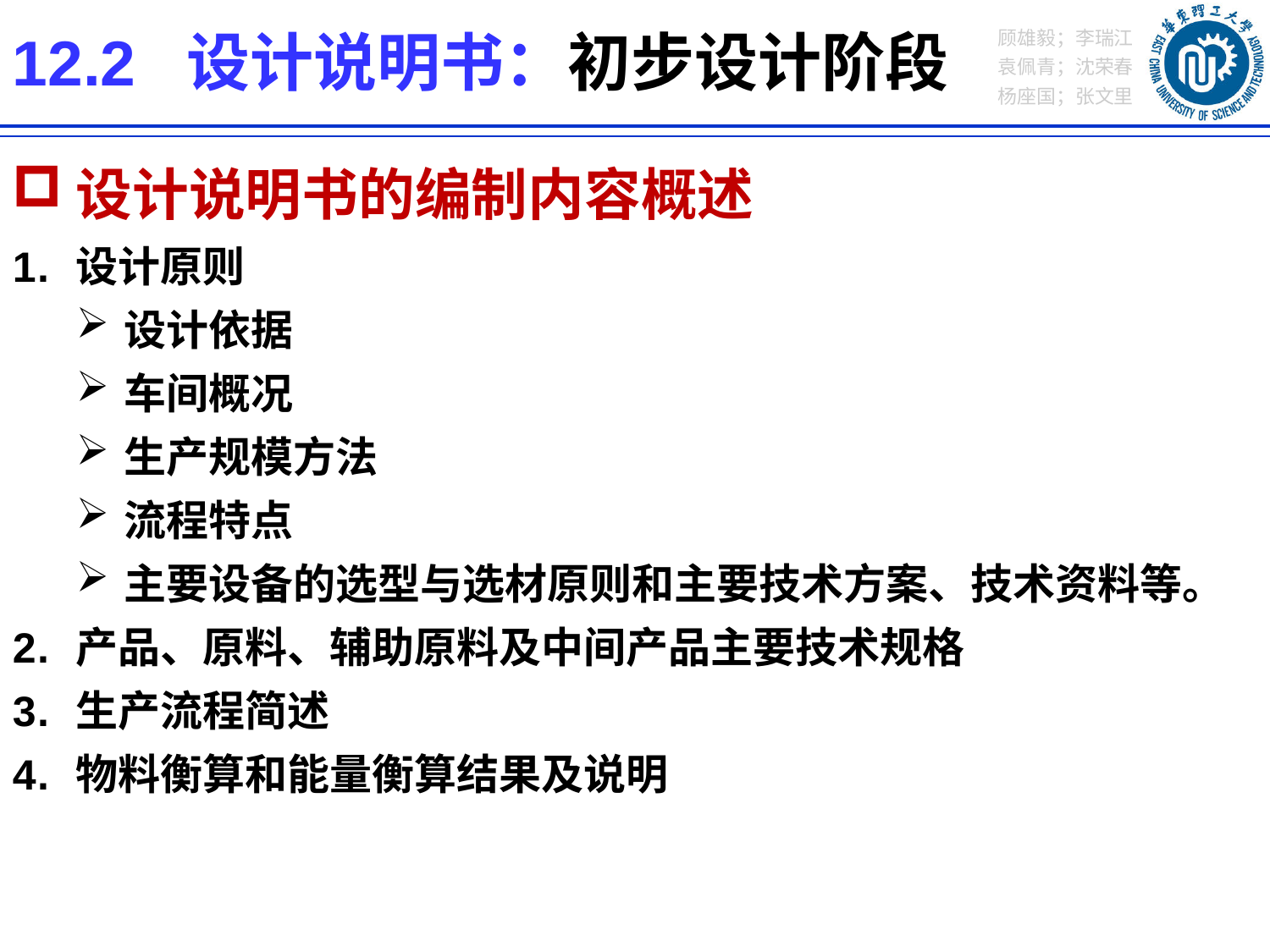

12.2  设计说明书：初步设计阶段
设计说明书的编制内容概述
设计原则
设计依据
车间概况
生产规模方法
流程特点
主要设备的选型与选材原则和主要技术方案、技术资料等。
产品、原料、辅助原料及中间产品主要技术规格
生产流程简述
物料衡算和能量衡算结果及说明